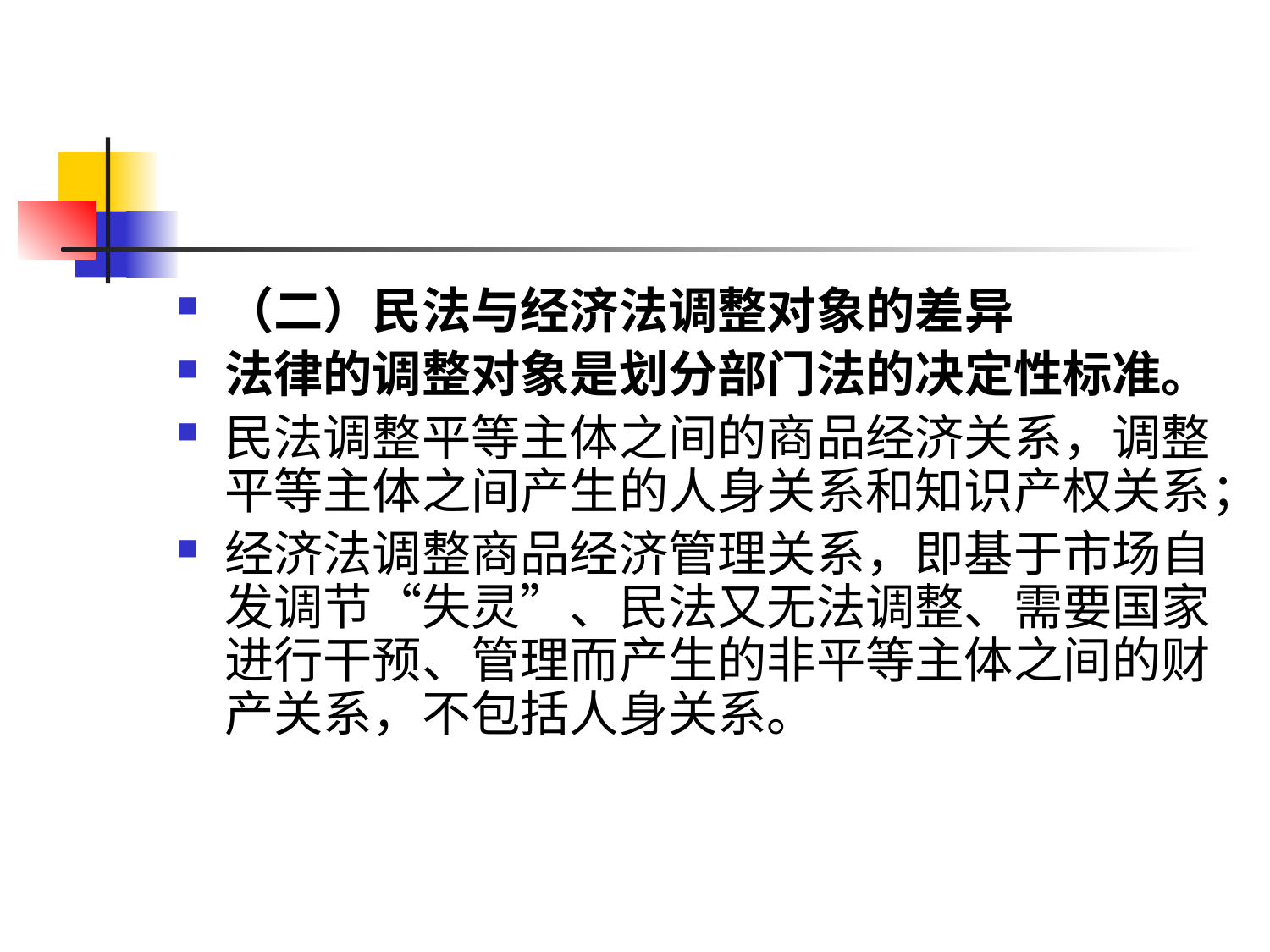

#
（二）民法与经济法调整对象的差异
法律的调整对象是划分部门法的决定性标准。
民法调整平等主体之间的商品经济关系，调整平等主体之间产生的人身关系和知识产权关系；
经济法调整商品经济管理关系，即基于市场自发调节“失灵”、民法又无法调整、需要国家进行干预、管理而产生的非平等主体之间的财产关系，不包括人身关系。